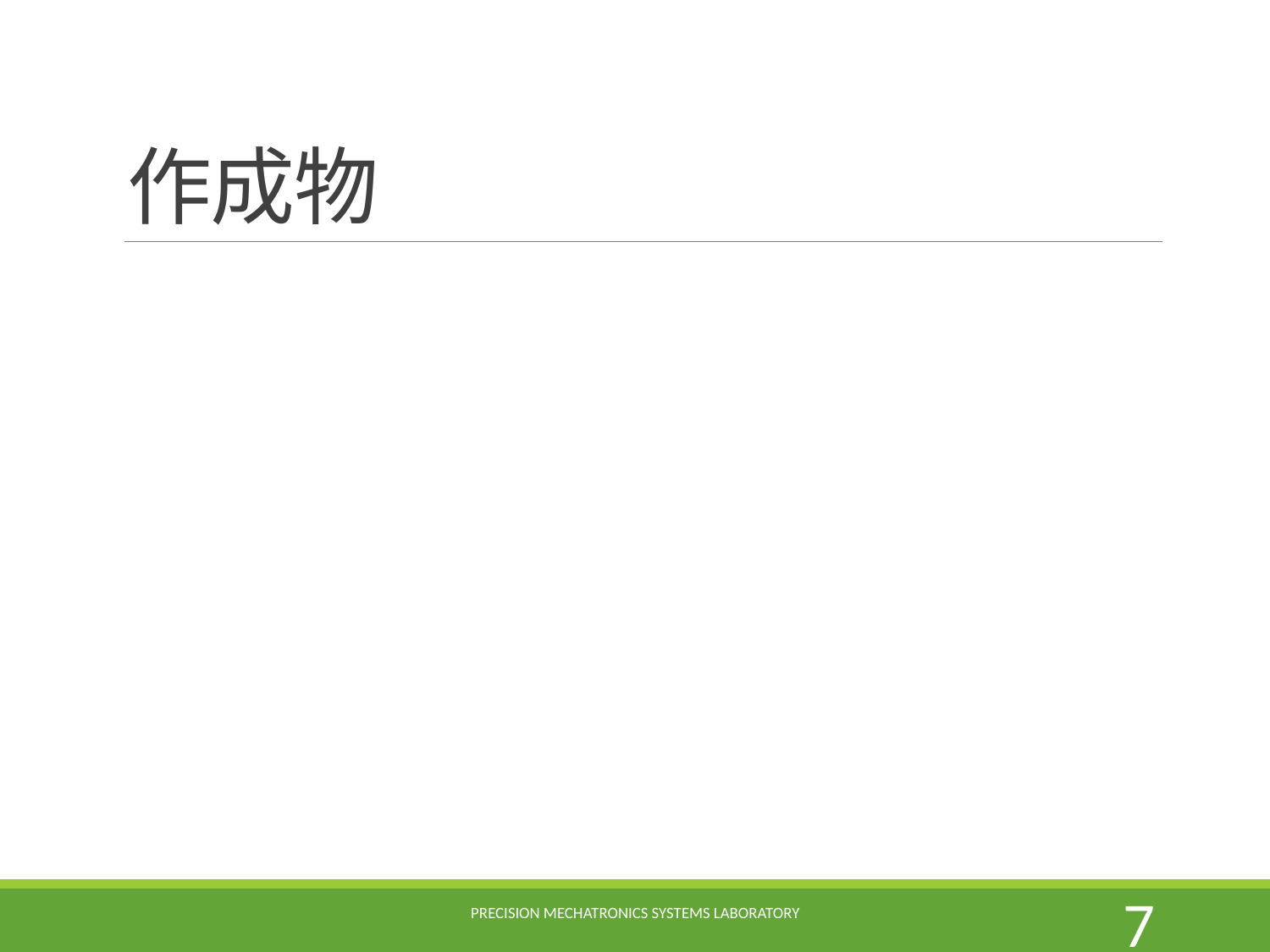

# 作成物

Precision Mechatronics Systems Laboratory

7